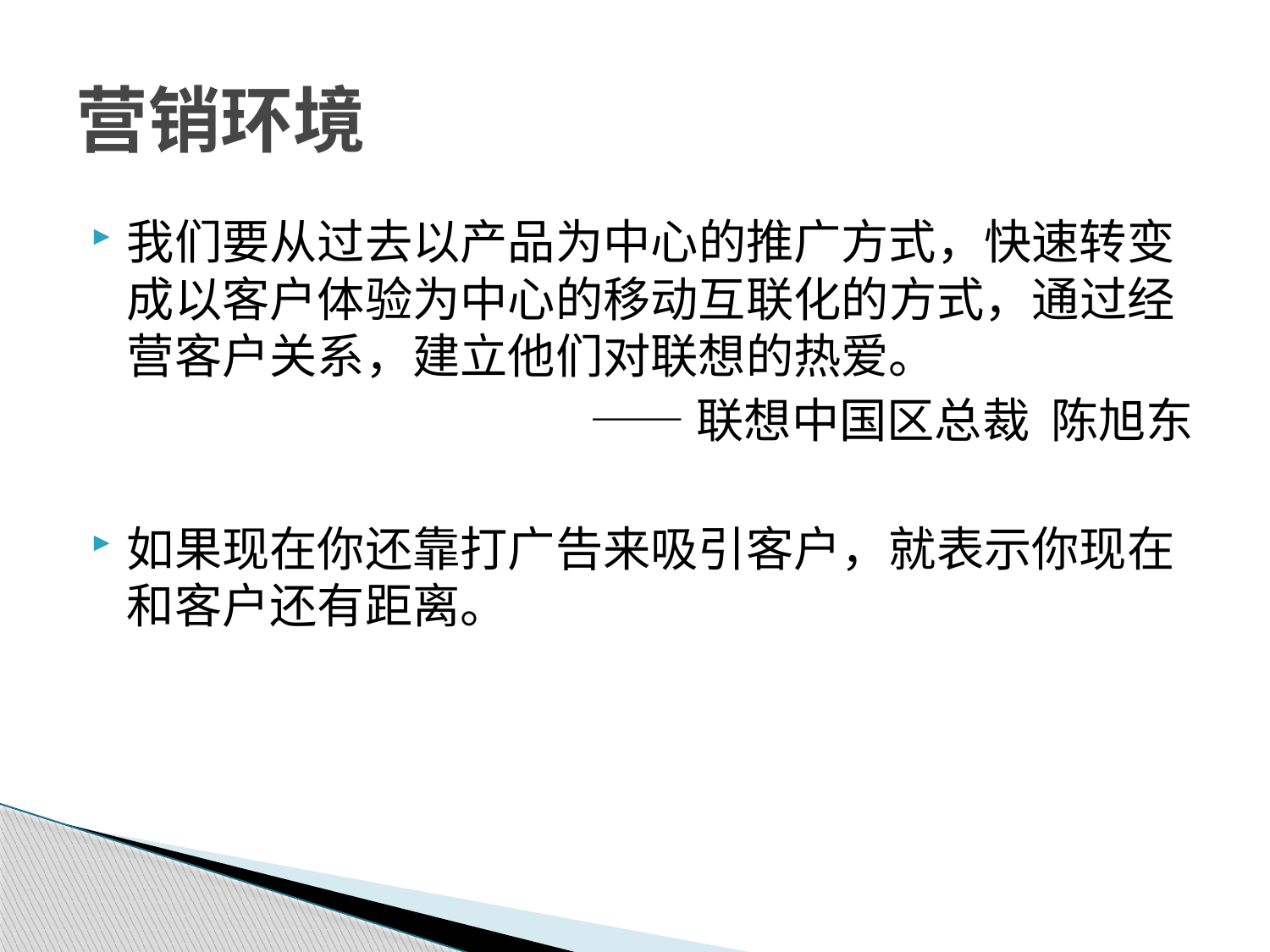

# 营销环境
我们要从过去以产品为中心的推广方式，快速转变成以客户体验为中心的移动互联化的方式，通过经营客户关系，建立他们对联想的热爱。
——联想中国区总裁  陈旭东

如果现在你还靠打广告来吸引客户，就表示你现在和客户还有距离。